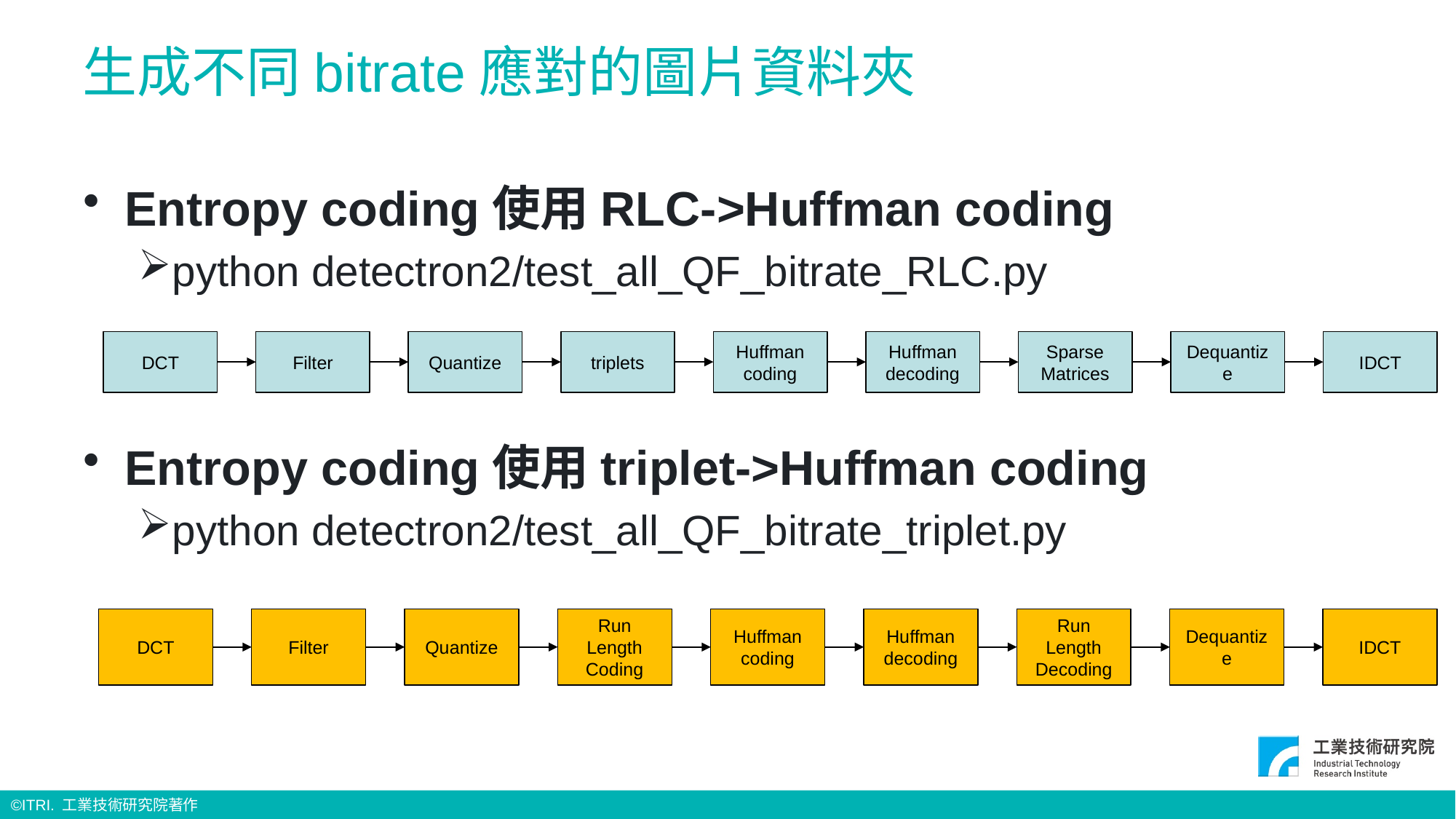

# 生成不同bitrate應對的圖片資料夾
Entropy coding使用RLC->Huffman coding
python detectron2/test_all_QF_bitrate_RLC.py

Entropy coding使用triplet->Huffman coding
python detectron2/test_all_QF_bitrate_triplet.py

DCT
Filter
Sparse Matrices
IDCT
Dequantize
Quantize
triplets
Huffman coding
Huffman decoding
DCT
Filter
Run Length Decoding
IDCT
Dequantize
Quantize
Run Length Coding
Huffman coding
Huffman decoding